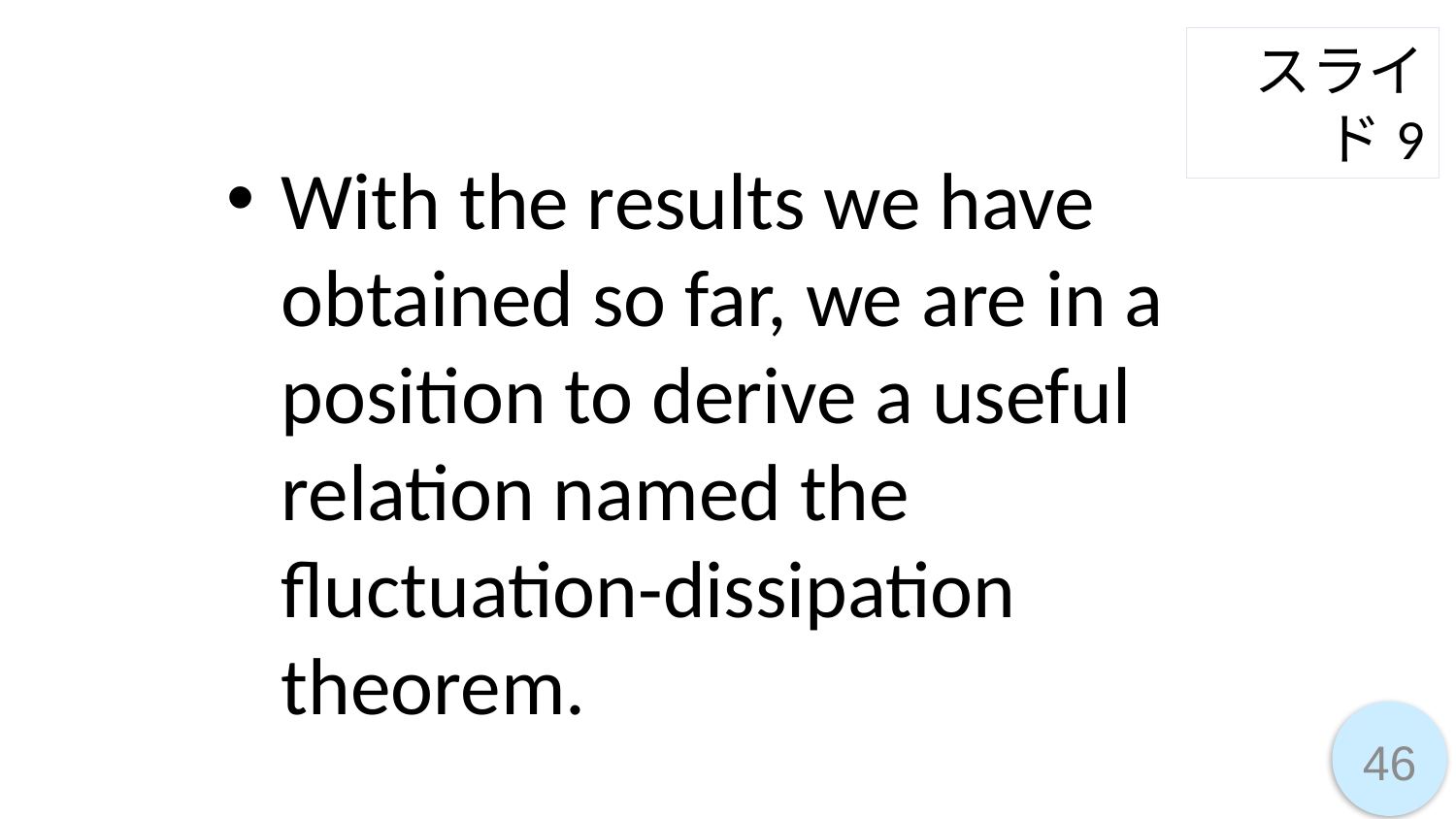

スライド9
With the results we have obtained so far, we are in a position to derive a useful relation named the fluctuation-dissipation theorem.
46